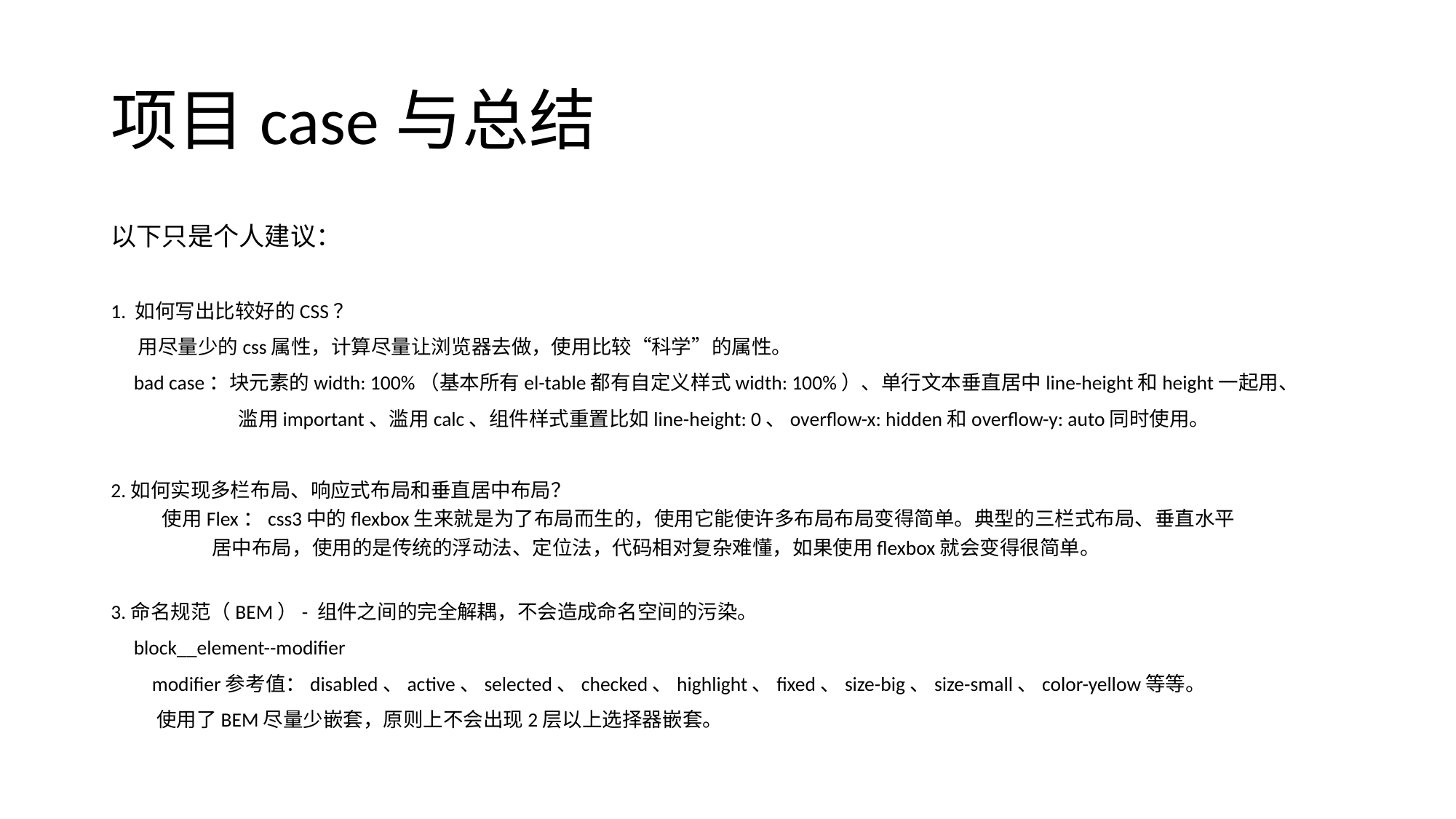

# 项目case与总结
以下只是个人建议：

1. 如何写出比较好的CSS？
     用尽量少的css属性，计算尽量让浏览器去做，使用比较“科学”的属性。
     bad case：块元素的width: 100%（基本所有el-table都有自定义样式width: 100%）、单行文本垂直居中line-height和height一起用、
                           滥用important、滥用calc、组件样式重置比如line-height: 0、overflow-x: hidden和overflow-y: auto同时使用。

2.如何实现多栏布局、响应式布局和垂直居中布局？
使用Flex：css3中的flexbox生来就是为了布局而生的，使用它能使许多布局布局变得简单。典型的三栏式布局、垂直水平
          居中布局，使用的是传统的浮动法、定位法，代码相对复杂难懂，如果使用flexbox就会变得很简单。

3.命名规范（BEM）- 组件之间的完全解耦，不会造成命名空间的污染。
     block__element--modifier
         modifier参考值：disabled、active、selected、checked、highlight、fixed、size-big、size-small、color-yellow等等。
         使用了BEM尽量少嵌套，原则上不会出现2层以上选择器嵌套。